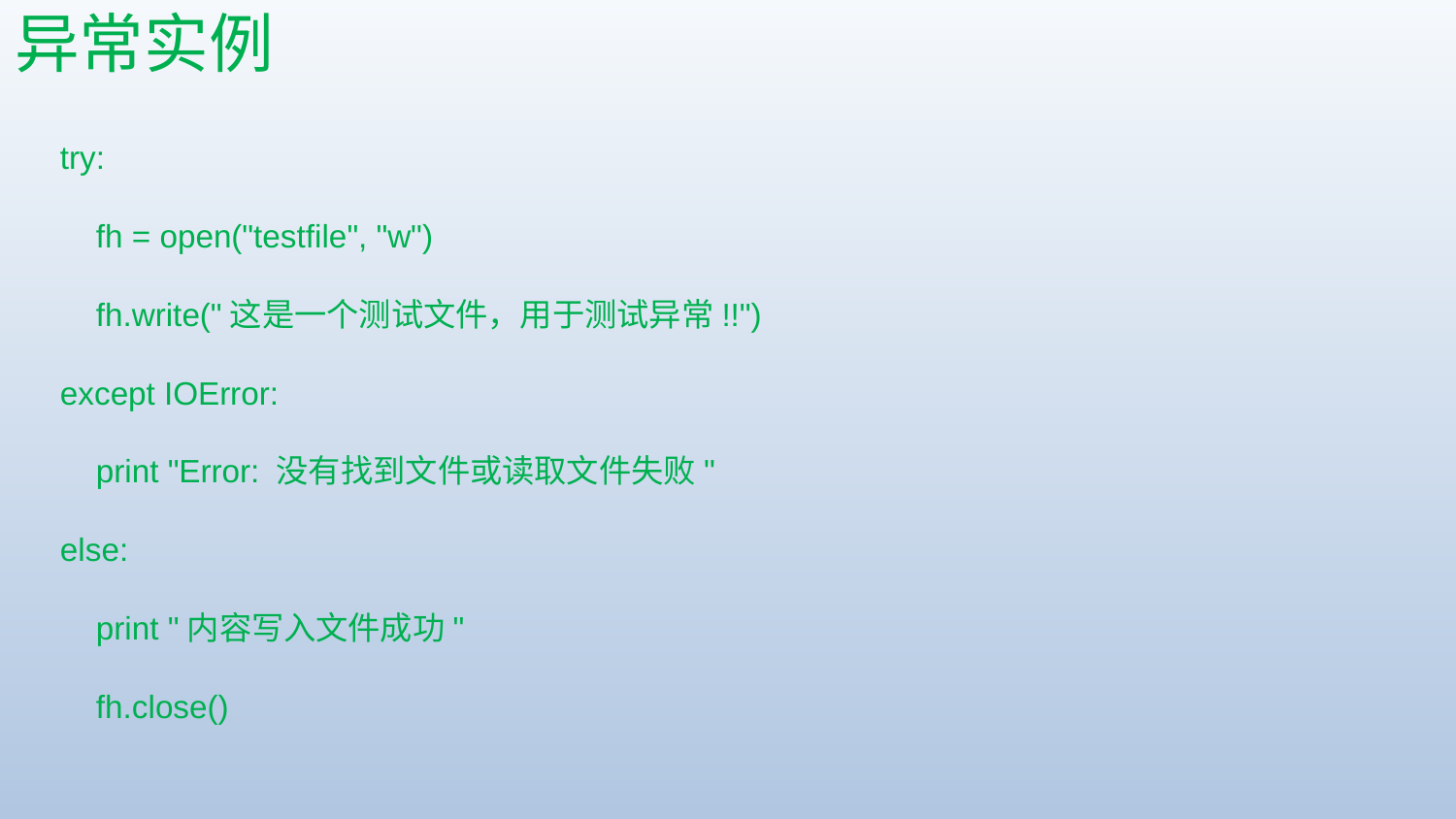

# 异常实例
try:
    fh = open("testfile", "w")
    fh.write("这是一个测试文件，用于测试异常!!")
except IOError:
    print "Error: 没有找到文件或读取文件失败"
else:
    print "内容写入文件成功"
    fh.close()